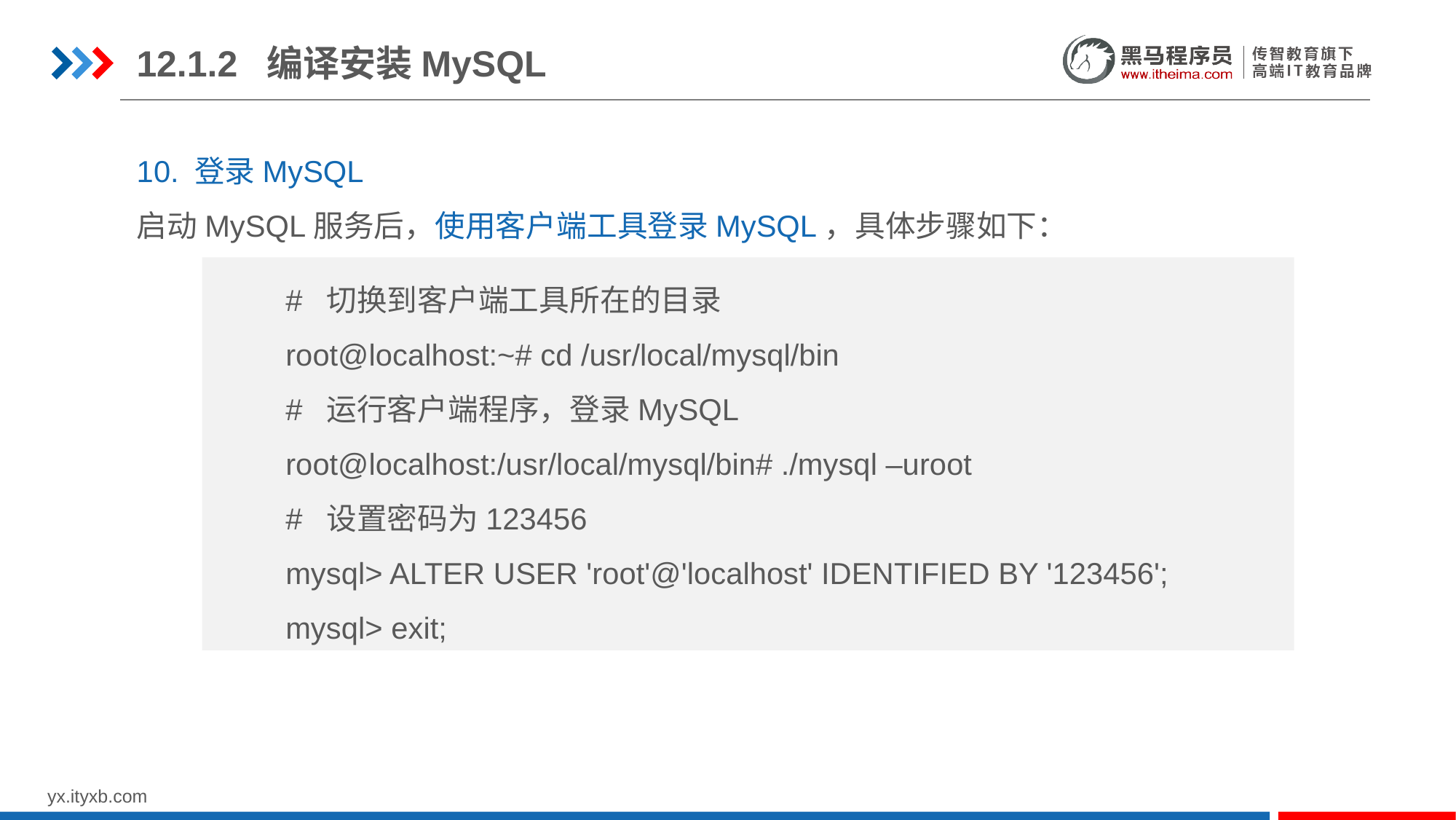

12.1.2  编译安装MySQL
10. 登录MySQL
启动MySQL服务后，使用客户端工具登录MySQL，具体步骤如下：
#  切换到客户端工具所在的目录
root@localhost:~# cd /usr/local/mysql/bin
#  运行客户端程序，登录MySQL
root@localhost:/usr/local/mysql/bin# ./mysql –uroot
#  设置密码为123456
mysql> ALTER USER 'root'@'localhost' IDENTIFIED BY '123456';
mysql> exit;